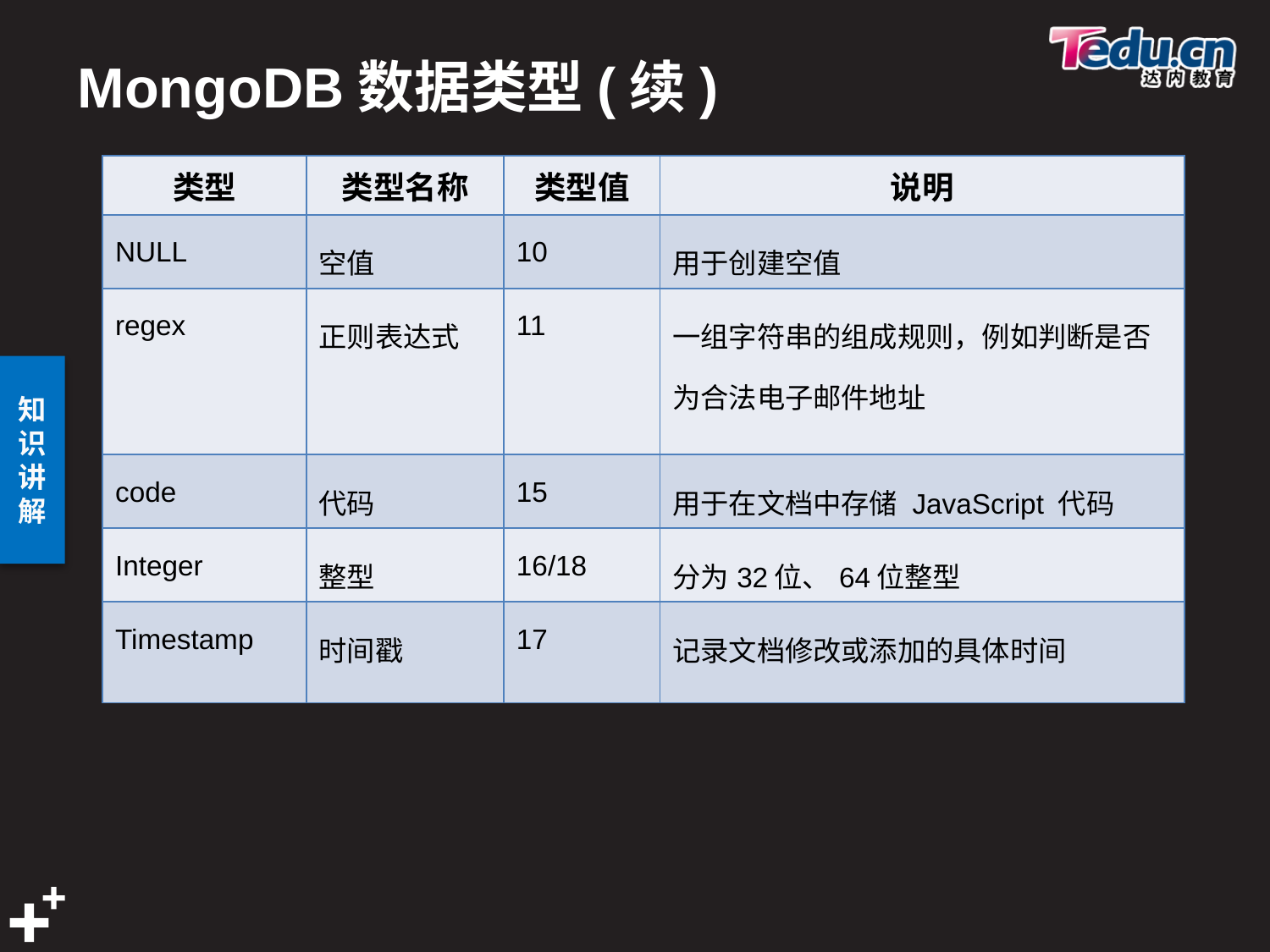

# MongoDB数据类型(续)
| 类型 | 类型名称 | 类型值 | 说明 |
| --- | --- | --- | --- |
| NULL | 空值 | 10 | 用于创建空值 |
| regex | 正则表达式 | 11 | 一组字符串的组成规则，例如判断是否为合法电子邮件地址 |
| code | 代码 | 15 | 用于在文档中存储 JavaScript 代码 |
| Integer | 整型 | 16/18 | 分为32位、64位整型 |
| Timestamp | 时间戳 | 17 | 记录文档修改或添加的具体时间 |